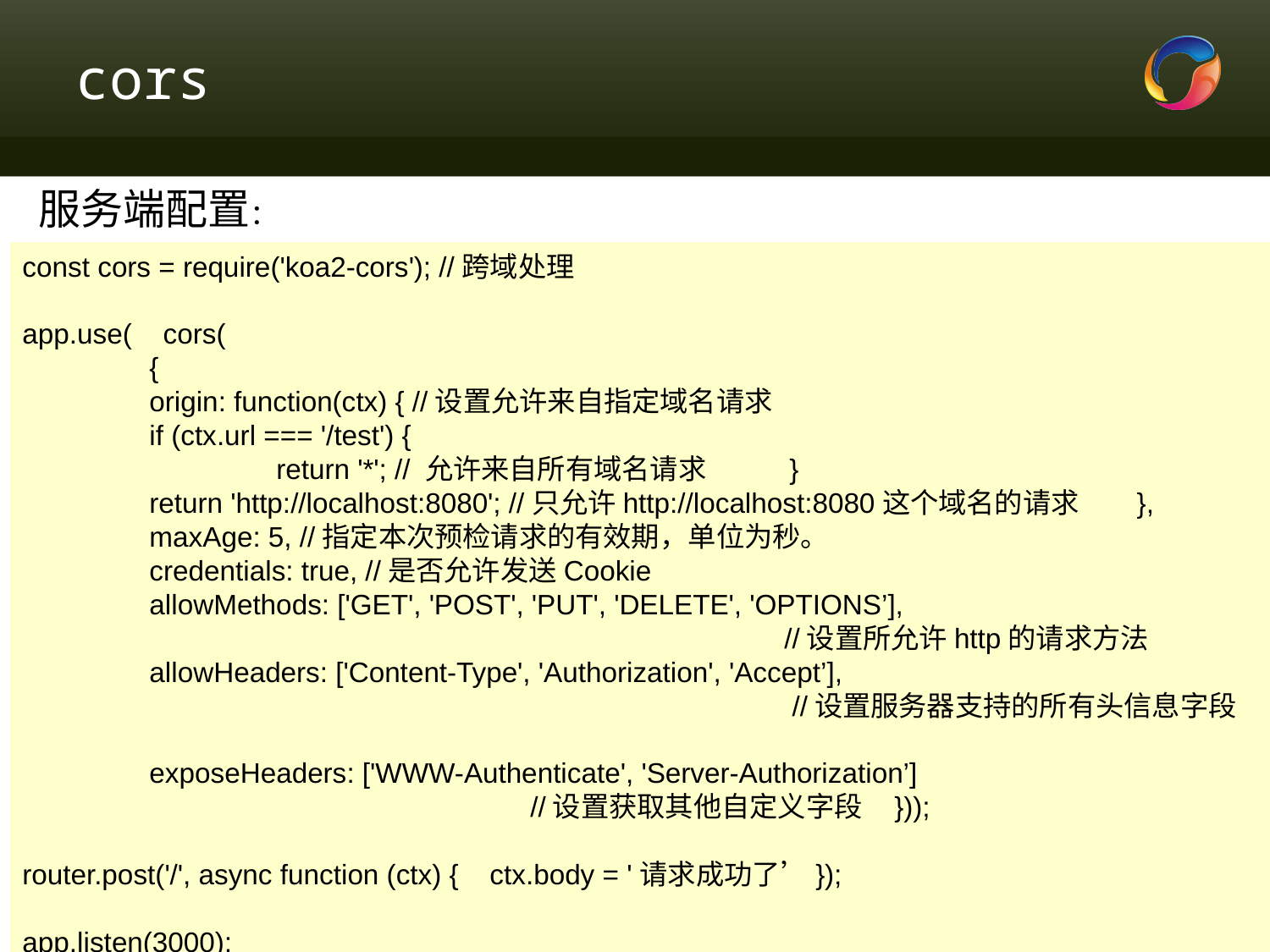

# cors
服务端配置：
const cors = require('koa2-cors'); //跨域处理

app.use(    cors(
	{
	origin: function(ctx) { //设置允许来自指定域名请求
	if (ctx.url === '/test') {
		return '*'; // 允许来自所有域名请求            }
	return 'http://localhost:8080'; //只允许http://localhost:8080这个域名的请求        },        	maxAge: 5, //指定本次预检请求的有效期，单位为秒。
	credentials: true, //是否允许发送Cookie
	allowMethods: ['GET', 'POST', 'PUT', 'DELETE', 'OPTIONS’],
						//设置所允许http的请求方法
	allowHeaders: ['Content-Type', 'Authorization', 'Accept’],
						 //设置服务器支持的所有头信息字段
	exposeHeaders: ['WWW-Authenticate', 'Server-Authorization’]
				//设置获取其他自定义字段    }));

router.post('/', async function (ctx) {    ctx.body = '请求成功了’});

app.listen(3000);